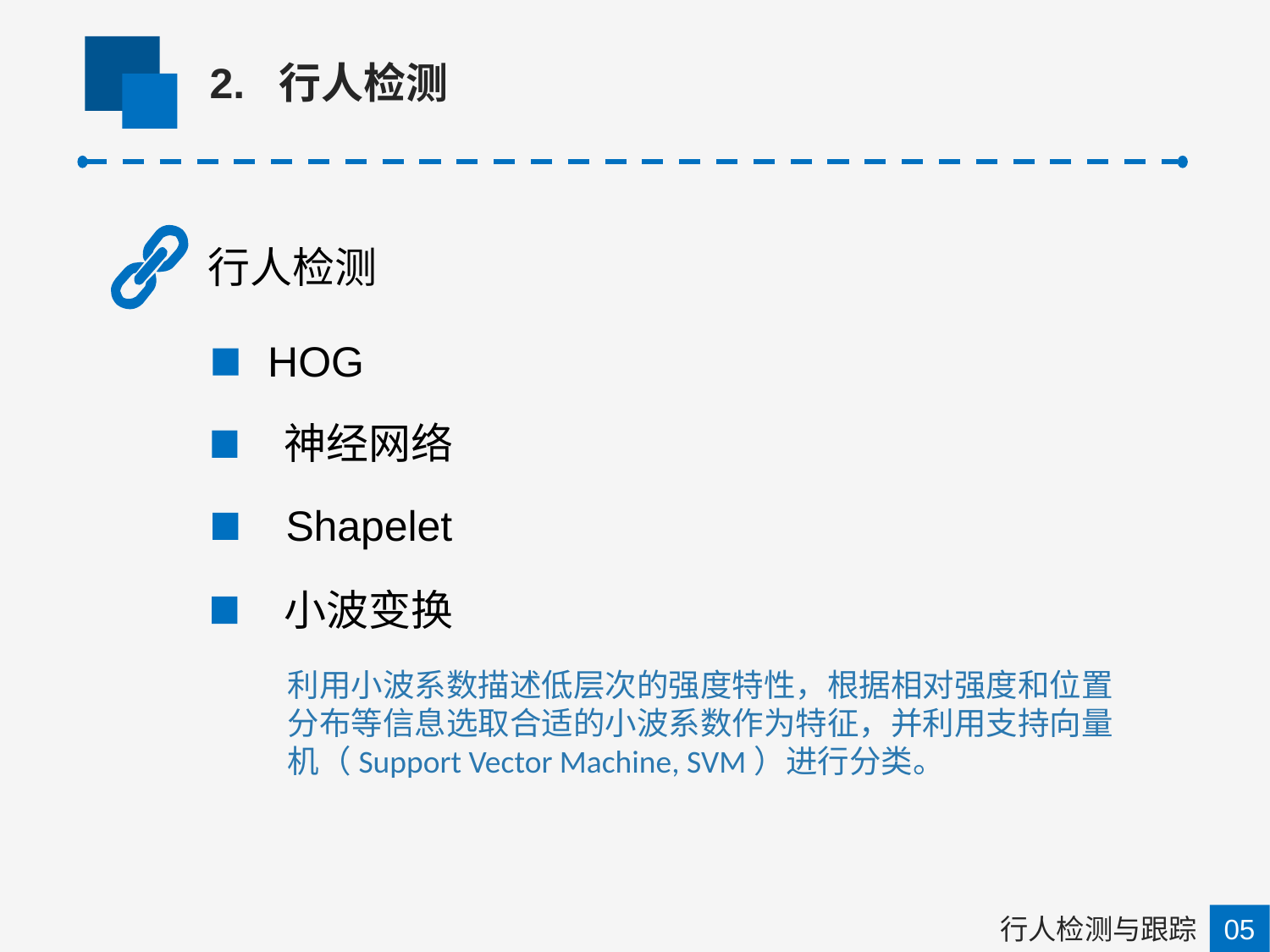

2.  行人检测

行人检测
HOG

神经网络

Shapelet

小波变换

利用小波系数描述低层次的强度特性，根据相对强度和位置分布等信息选取合适的小波系数作为特征，并利用支持向量机（Support Vector Machine, SVM）进行分类。
行人检测与跟踪
05